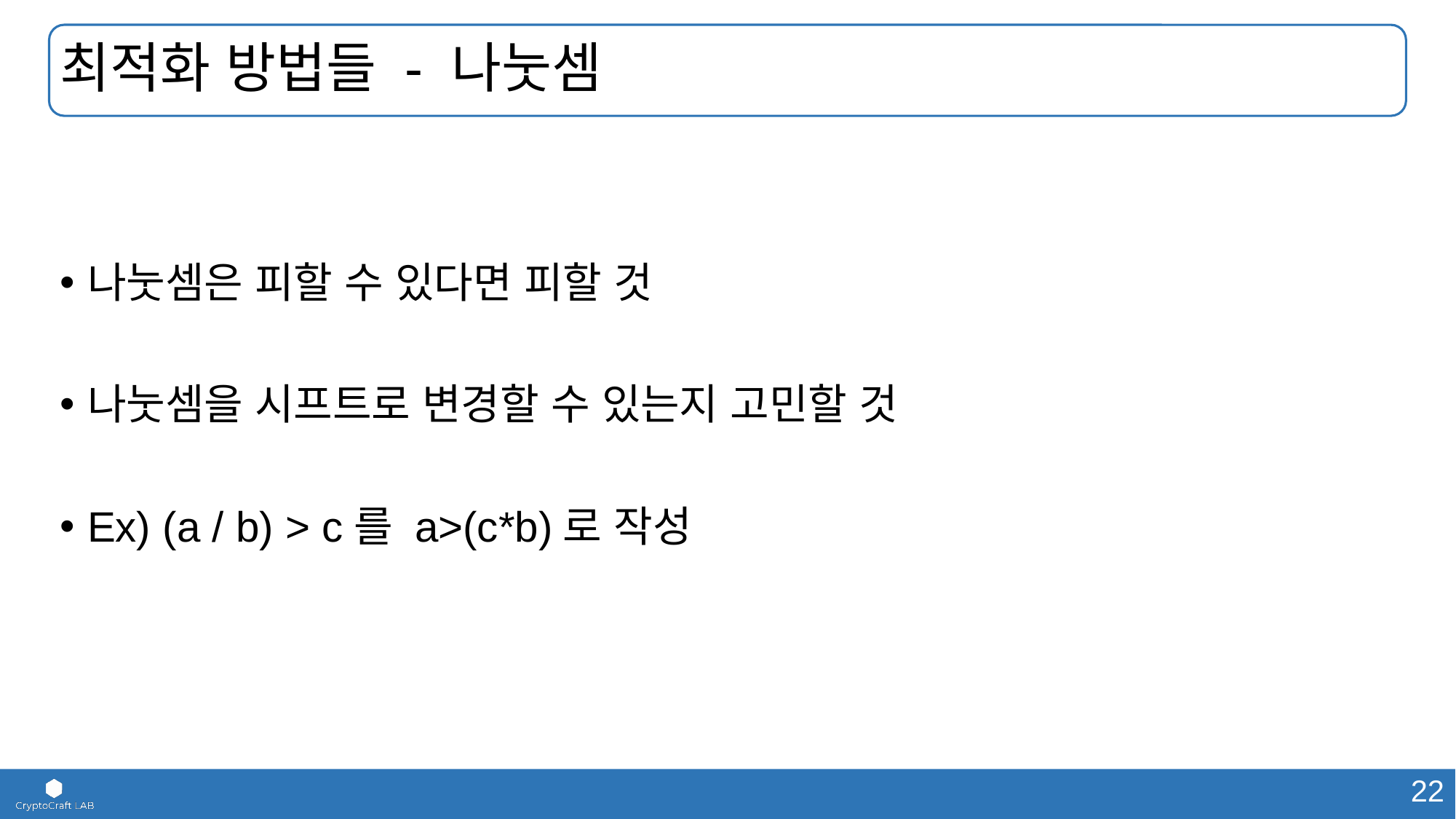

# 최적화 방법들 - 나눗셈
나눗셈은 피할 수 있다면 피할 것

나눗셈을 시프트로 변경할 수 있는지 고민할 것

Ex) (a / b) > c를 a>(c*b)로 작성